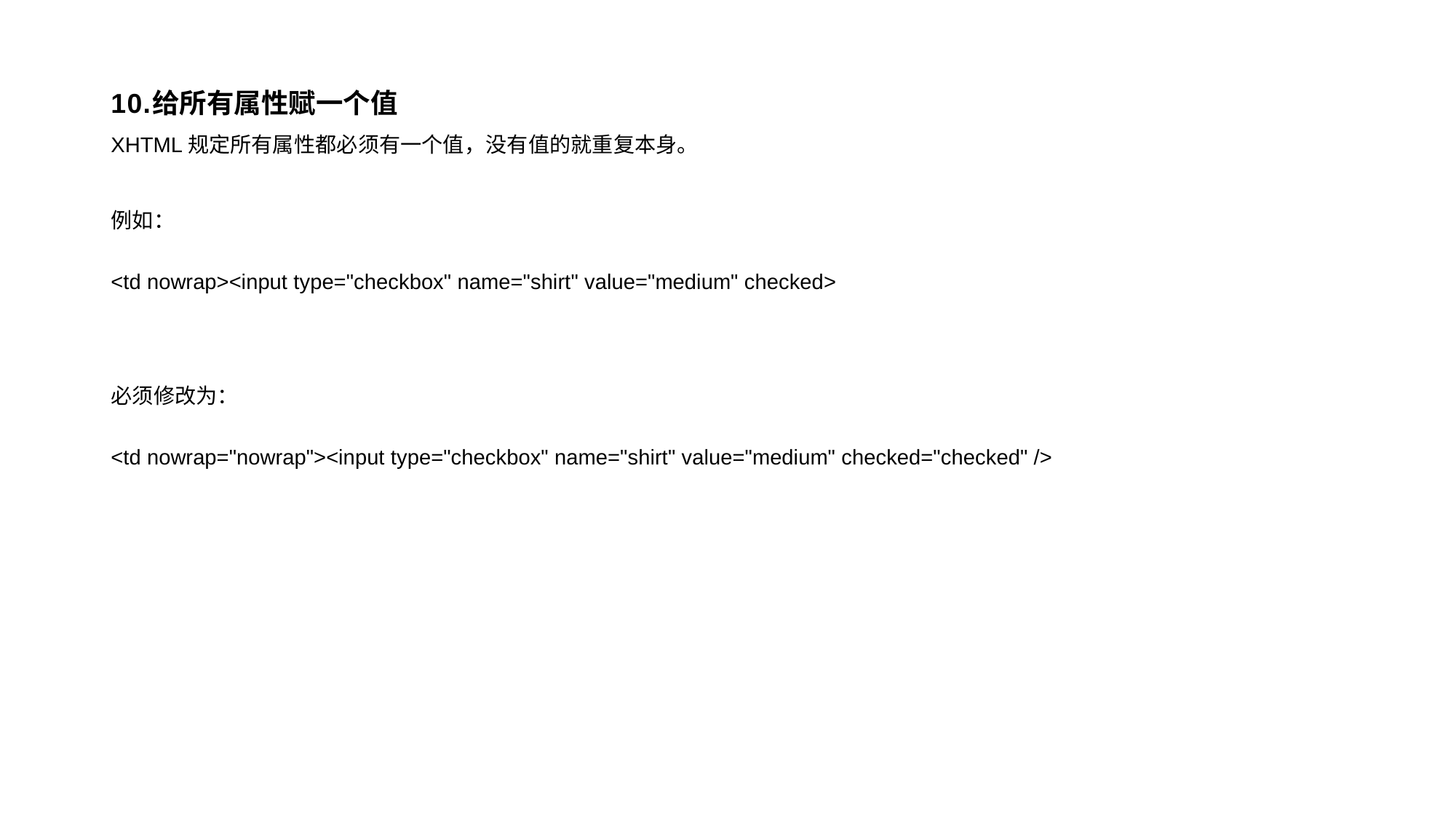

给所有属性赋一个值
XHTML规定所有属性都必须有一个值，没有值的就重复本身。

例如：
<td nowrap><input type="checkbox" name="shirt" value="medium" checked>

必须修改为：
<td nowrap="nowrap"><input type="checkbox" name="shirt" value="medium" checked="checked" />